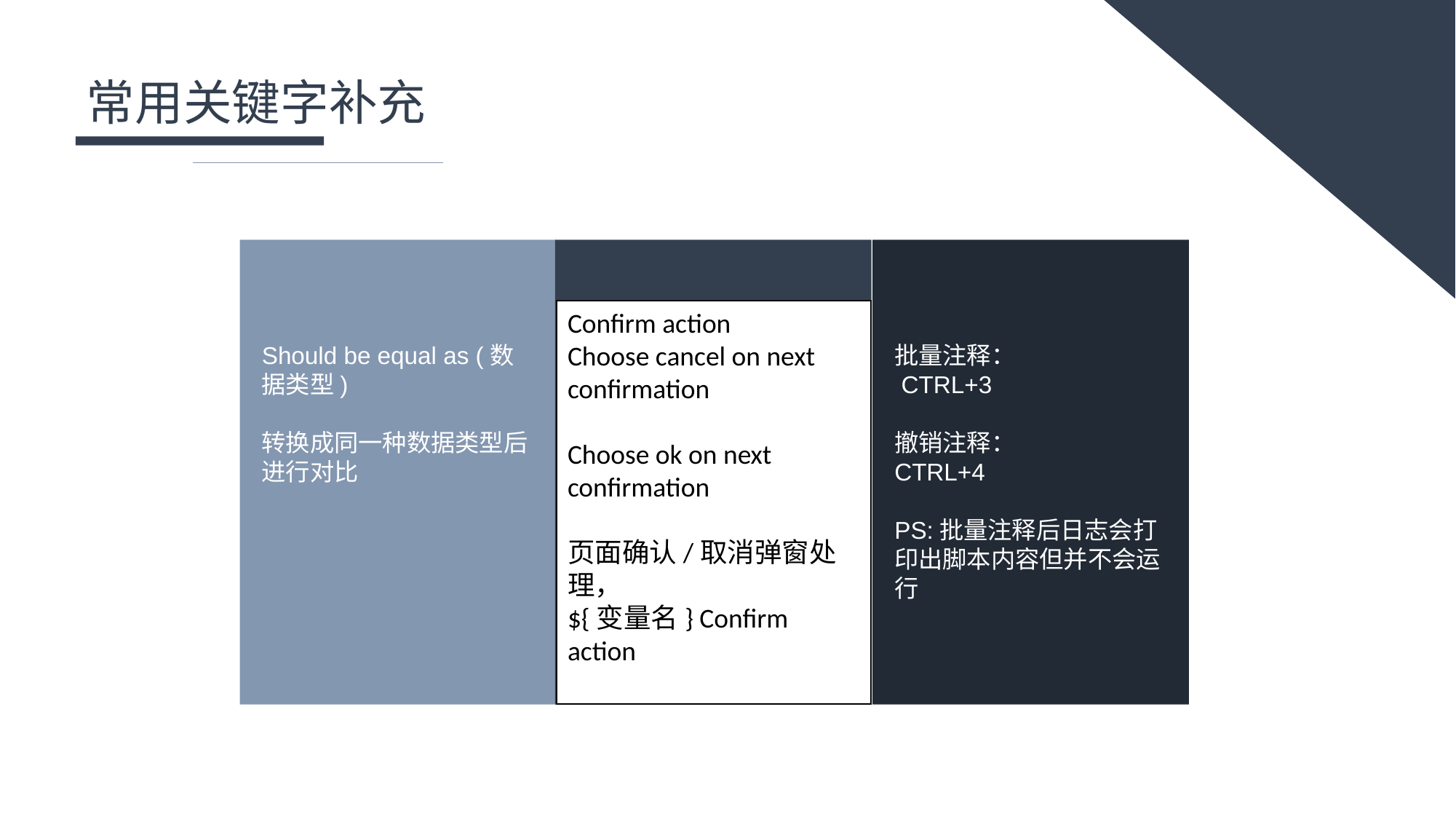

常用关键字补充

Confirm action
Choose cancel on next confirmation

Choose ok on next confirmation

页面确认/取消弹窗处理，
${变量名} Confirm action

Should be equal as (数据类型)

转换成同一种数据类型后进行对比
批量注释：
 CTRL+3

撤销注释：
CTRL+4

PS:批量注释后日志会打印出脚本内容但并不会运行